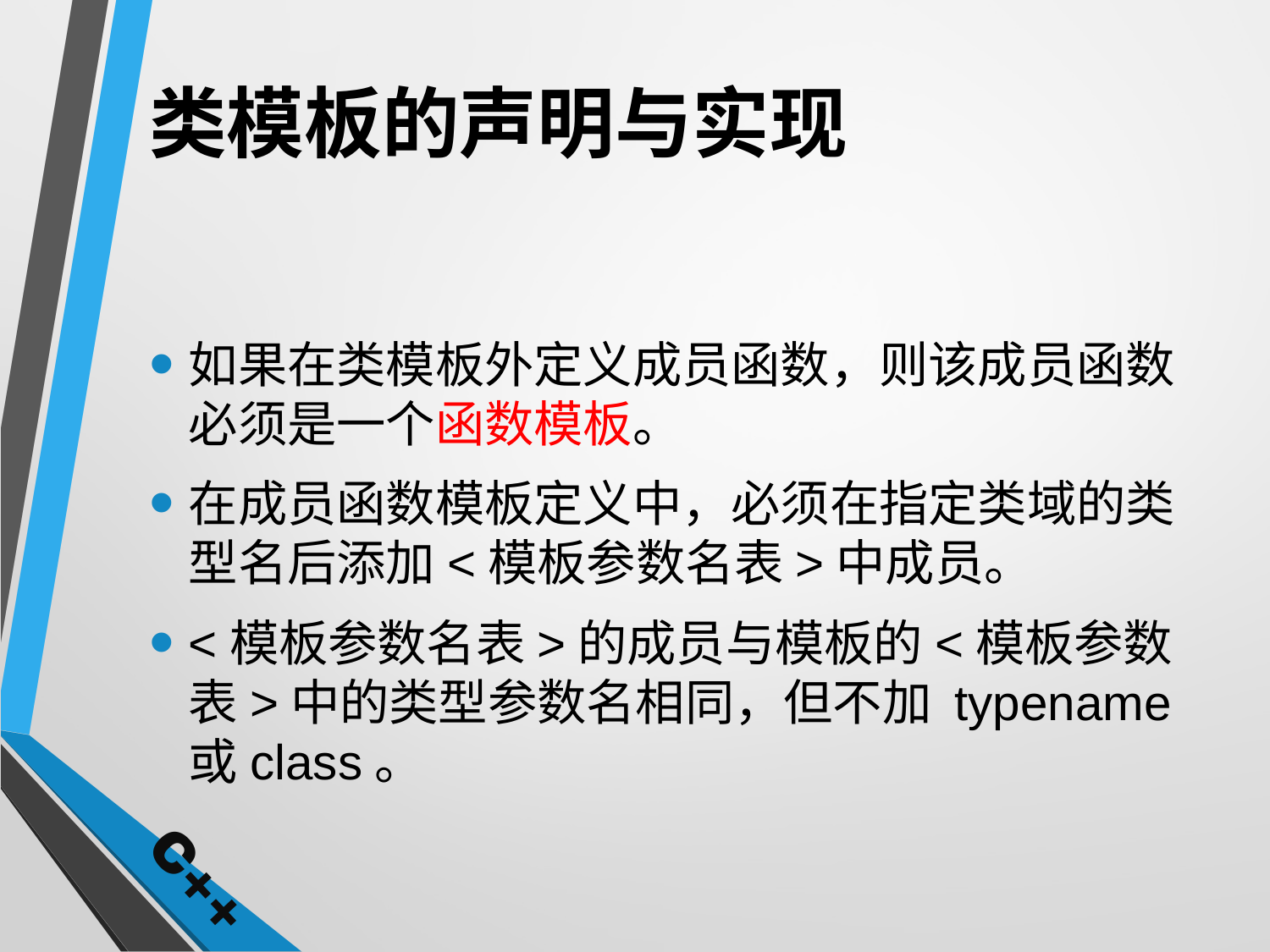

# 类模板的声明与实现
如果在类模板外定义成员函数，则该成员函数必须是一个函数模板。
在成员函数模板定义中，必须在指定类域的类型名后添加<模板参数名表>中成员。
<模板参数名表>的成员与模板的<模板参数表>中的类型参数名相同，但不加 typename 或class。